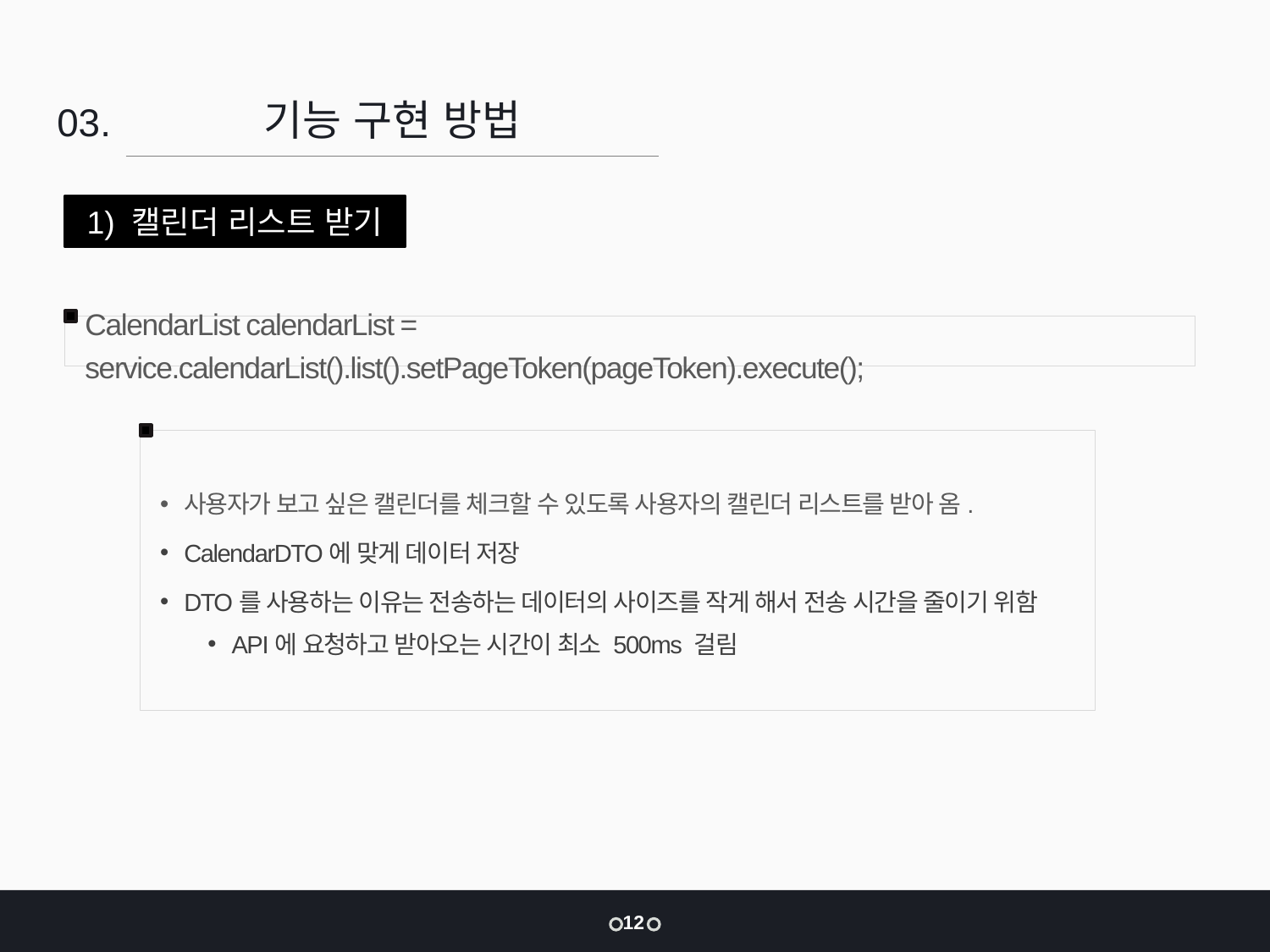

기능 구현 방법
03.
1) 캘린더 리스트 받기

CalendarList calendarList = service.calendarList().list().setPageToken(pageToken).execute();

사용자가 보고 싶은 캘린더를 체크할 수 있도록 사용자의 캘린더 리스트를 받아 옴.
CalendarDTO에 맞게 데이터 저장
DTO를 사용하는 이유는 전송하는 데이터의 사이즈를 작게 해서 전송 시간을 줄이기 위함
API에 요청하고 받아오는 시간이 최소 500ms 걸림
12